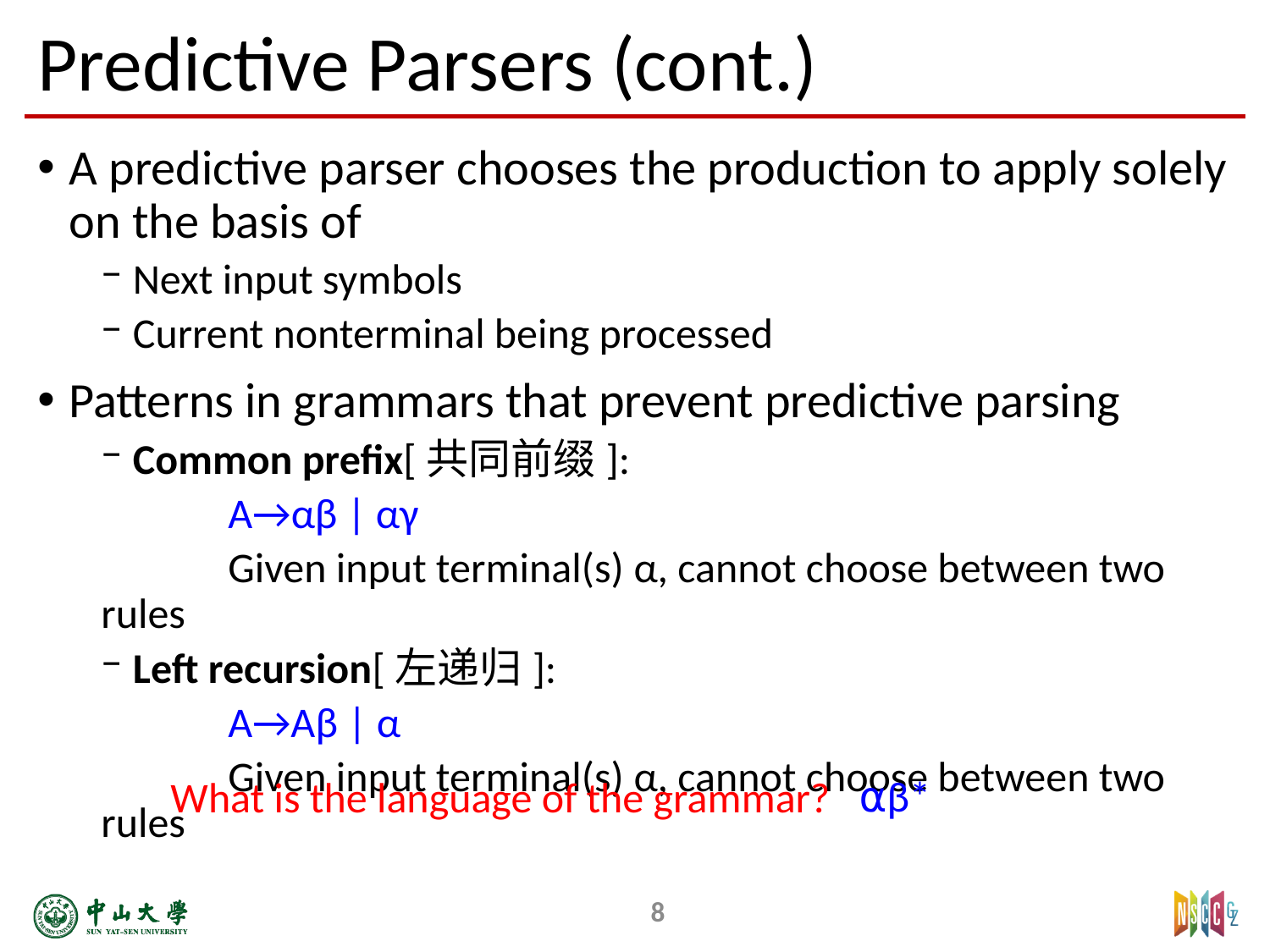

# Predictive Parsers (cont.)
A predictive parser chooses the production to apply solely on the basis of
Next input symbols
Current nonterminal being processed
Patterns in grammars that prevent predictive parsing ­
Common prefix[共同前缀]:
	A→αβ | αγ
	Given input terminal(s) α, cannot choose between two rules ­
Left recursion[左递归]:
	A→Aβ | α
	Given input terminal(s) α, cannot choose between two rules
⍺β*
What is the language of the grammar?
8